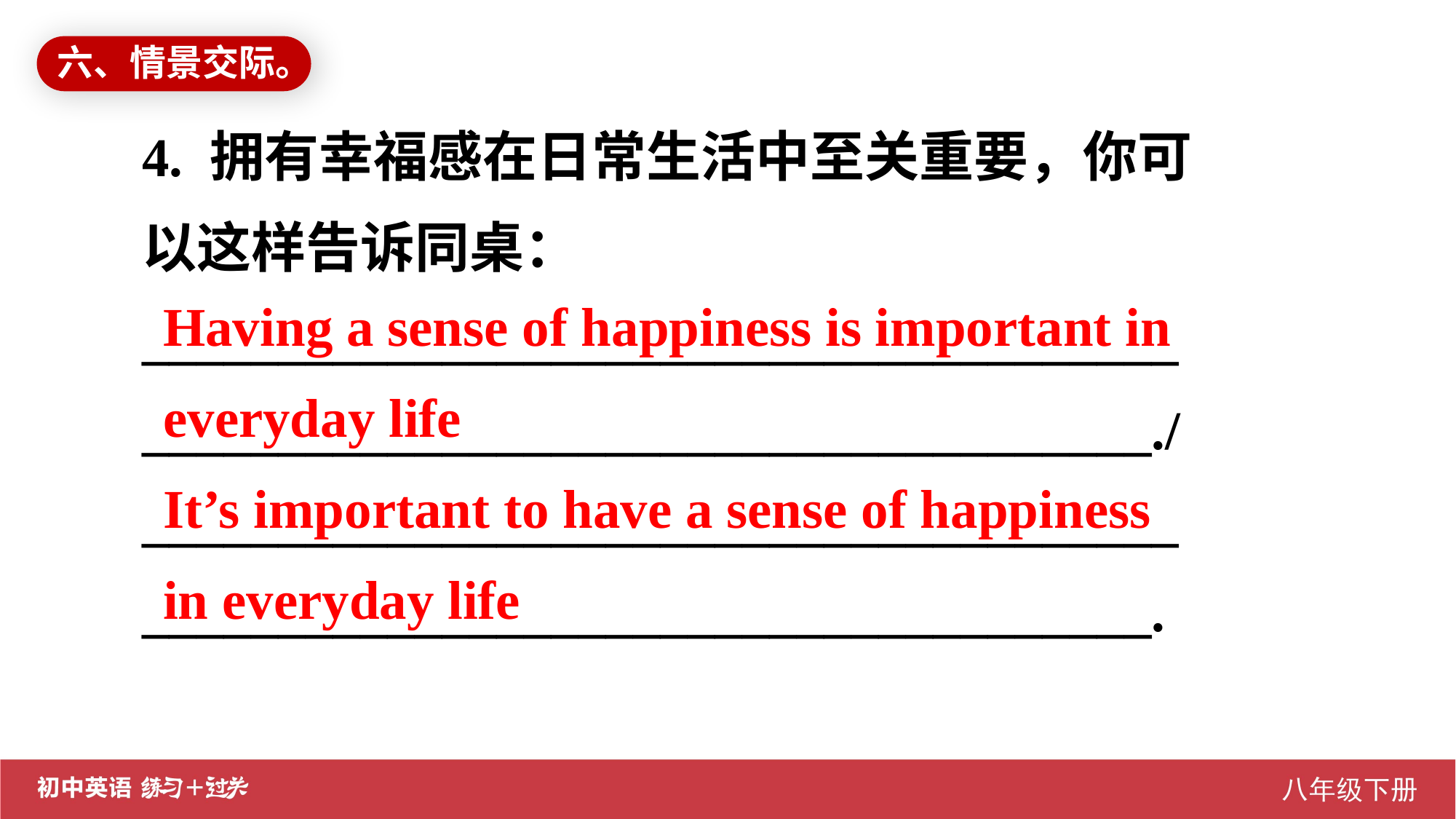

六、情景交际。

4. 拥有幸福感在日常生活中至关重要，你可以这样告诉同桌：
______________________________________
_____________________________________./
______________________________________
_____________________________________.

Having a sense of happiness is important in
everyday life
It’s important to have a sense of happiness
in everyday life